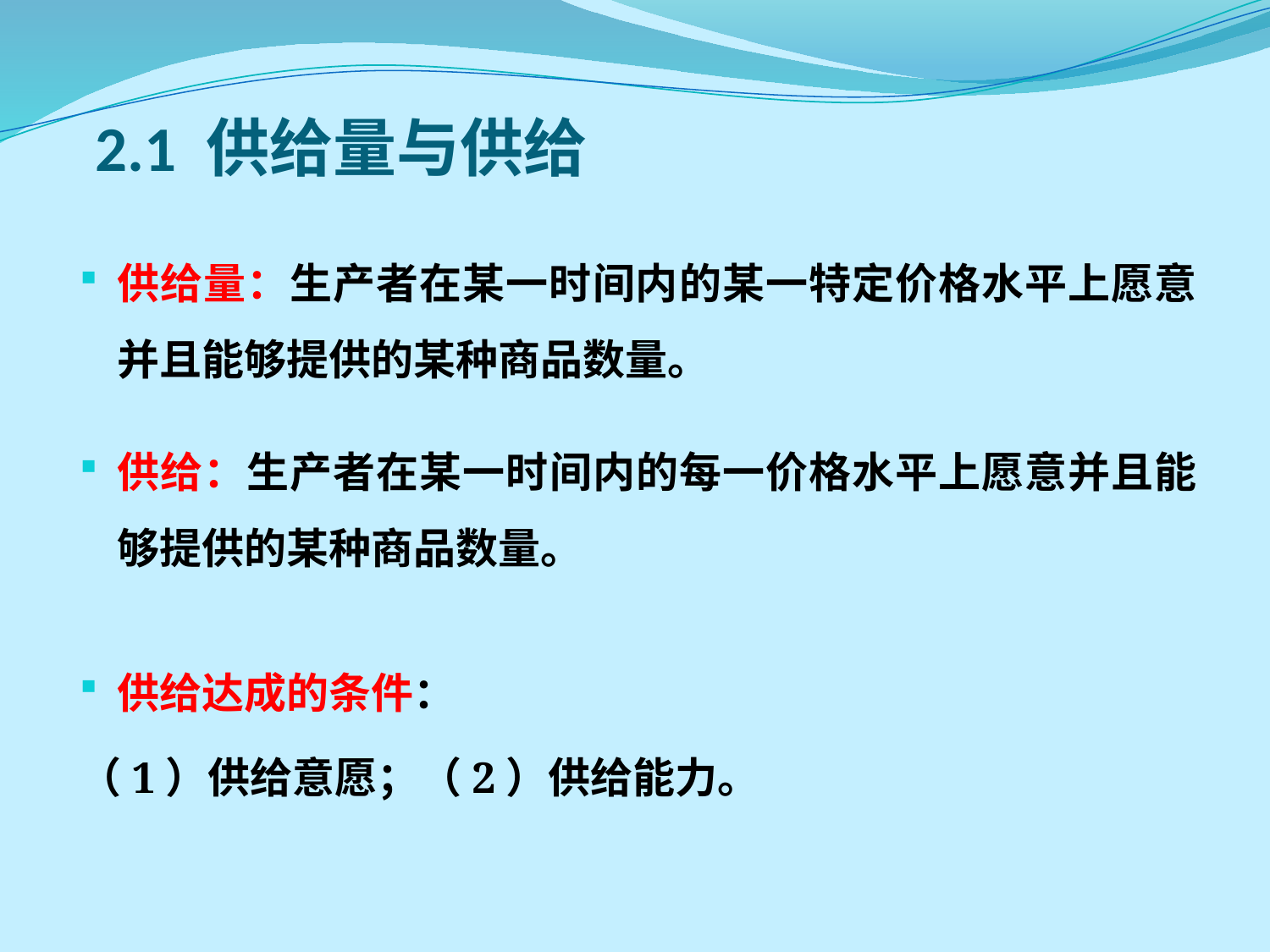

# 2.1 供给量与供给
供给量：生产者在某一时间内的某一特定价格水平上愿意并且能够提供的某种商品数量。

供给：生产者在某一时间内的每一价格水平上愿意并且能够提供的某种商品数量。

供给达成的条件：
（1）供给意愿；（2）供给能力。

15